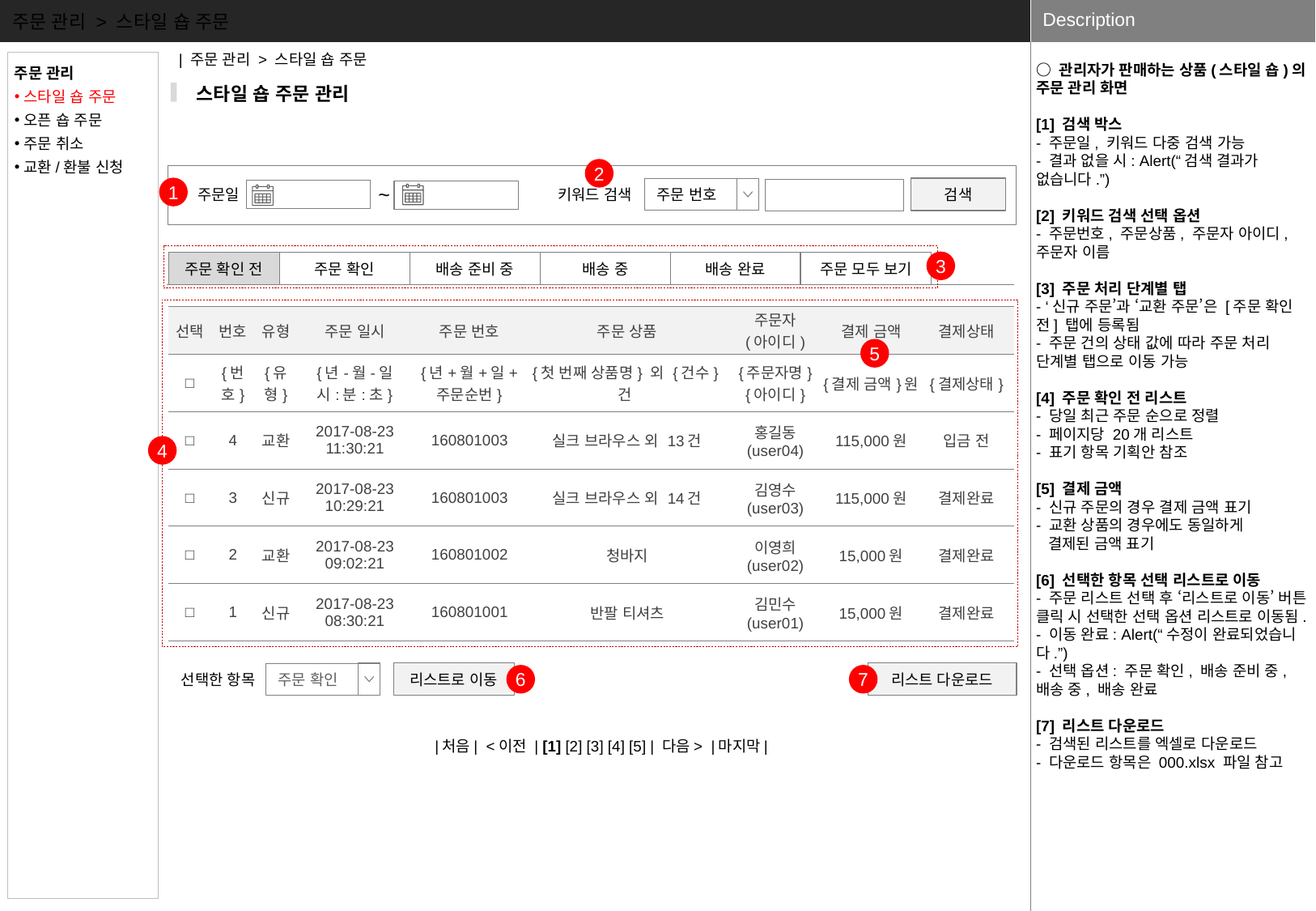

주문 관리 > 스타일 숍 주문

○ 관리자가 판매하는 상품(스타일 숍)의 주문 관리 화면

[1] 검색 박스
- 주문일, 키워드 다중 검색 가능
- 결과 없을 시: Alert(“검색 결과가 없습니다.”)

[2] 키워드 검색 선택 옵션
- 주문번호, 주문상품, 주문자 아이디, 주문자 이름

[3] 주문 처리 단계별 탭
- ‘신규 주문’과 ‘교환 주문’은 [주문 확인 전] 탭에 등록됨
- 주문 건의 상태 값에 따라 주문 처리 단계별 탭으로 이동 가능

[4] 주문 확인 전 리스트
- 당일 최근 주문 순으로 정렬
- 페이지당 20개 리스트
- 표기 항목 기획안 참조

[5] 결제 금액
- 신규 주문의 경우 결제 금액 표기
- 교환 상품의 경우에도 동일하게
  결제된 금액 표기

[6] 선택한 항목 선택 리스트로 이동
- 주문 리스트 선택 후 ‘리스트로 이동’ 버튼 클릭 시 선택한 선택 옵션 리스트로 이동됨.
- 이동 완료: Alert(“수정이 완료되었습니다.”)
- 선택 옵션: 주문 확인, 배송 준비 중,
배송 중, 배송 완료

[7] 리스트 다운로드
- 검색된 리스트를 엑셀로 다운로드
- 다운로드 항목은 000.xlsx 파일 참고

| 주문 관리 > 스타일 숍 주문
주문 관리
스타일 숍 주문
오픈 숍 주문
주문 취소
교환/환불 신청
스타일 숍 주문 관리

2

~
1
검색
주문 번호

주문일
키워드 검색

3
주문 확인 전
주문 확인
배송 준비 중
배송 중
배송 완료
주문 모두 보기

| 선택 | 번호 | 유형 | 주문 일시 | 주문 번호 | 주문 상품 | 주문자 (아이디) | 결제 금액 | 결제상태 |
| --- | --- | --- | --- | --- | --- | --- | --- | --- |
| □ | {번호} | {유형} | {년-월-일 시:분:초} | {년+월+일+ 주문순번} | {첫 번째 상품명} 외 {건수}건 | {주문자명} {아이디} | {결제 금액}원 | {결제상태} |
| □ | 4 | 교환 | 2017-08-23 11:30:21 | 160801003 | 실크 브라우스 외 13건 | 홍길동 (user04) | 115,000원 | 입금 전 |
| □ | 3 | 신규 | 2017-08-23 10:29:21 | 160801003 | 실크 브라우스 외 14건 | 김영수 (user03) | 115,000원 | 결제완료 |
| □ | 2 | 교환 | 2017-08-23 09:02:21 | 160801002 | 청바지 | 이영희 (user02) | 15,000원 | 결제완료 |
| □ | 1 | 신규 | 2017-08-23 08:30:21 | 160801001 | 반팔 티셔츠 | 김민수 (user01) | 15,000원 | 결제완료 |
5
4
리스트로 이동
리스트 다운로드
주문 확인

선택한 항목
6
7
|처음|  <이전 | [1] [2] [3] [4] [5] | 다음>  |마지막|